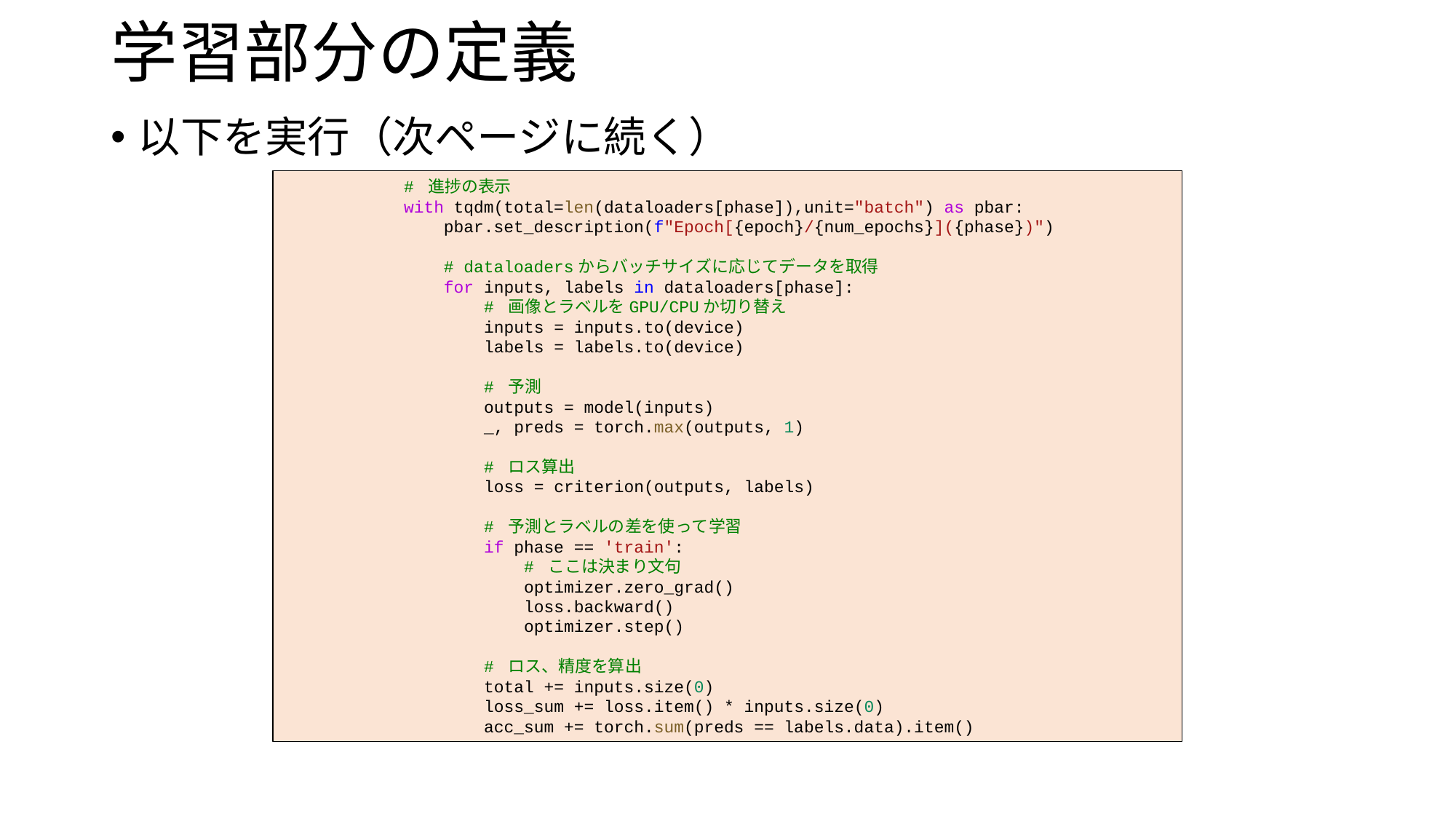

# 学習部分の定義
以下を実行（次ページに続く）

            # 進捗の表示
            with tqdm(total=len(dataloaders[phase]),unit="batch") as pbar:
                pbar.set_description(f"Epoch[{epoch}/{num_epochs}]({phase})")

                # dataloadersからバッチサイズに応じてデータを取得
                for inputs, labels in dataloaders[phase]:
                    # 画像とラベルをGPU/CPUか切り替え
                    inputs = inputs.to(device)
                    labels = labels.to(device)
                    # 予測
                    outputs = model(inputs)
                    _, preds = torch.max(outputs, 1)

                    # ロス算出
                    loss = criterion(outputs, labels)
                    # 予測とラベルの差を使って学習
                    if phase == 'train':
                        # ここは決まり文句
                        optimizer.zero_grad()
                        loss.backward()
                        optimizer.step()
                    # ロス、精度を算出
                    total += inputs.size(0)
                    loss_sum += loss.item() * inputs.size(0)
                    acc_sum += torch.sum(preds == labels.data).item()